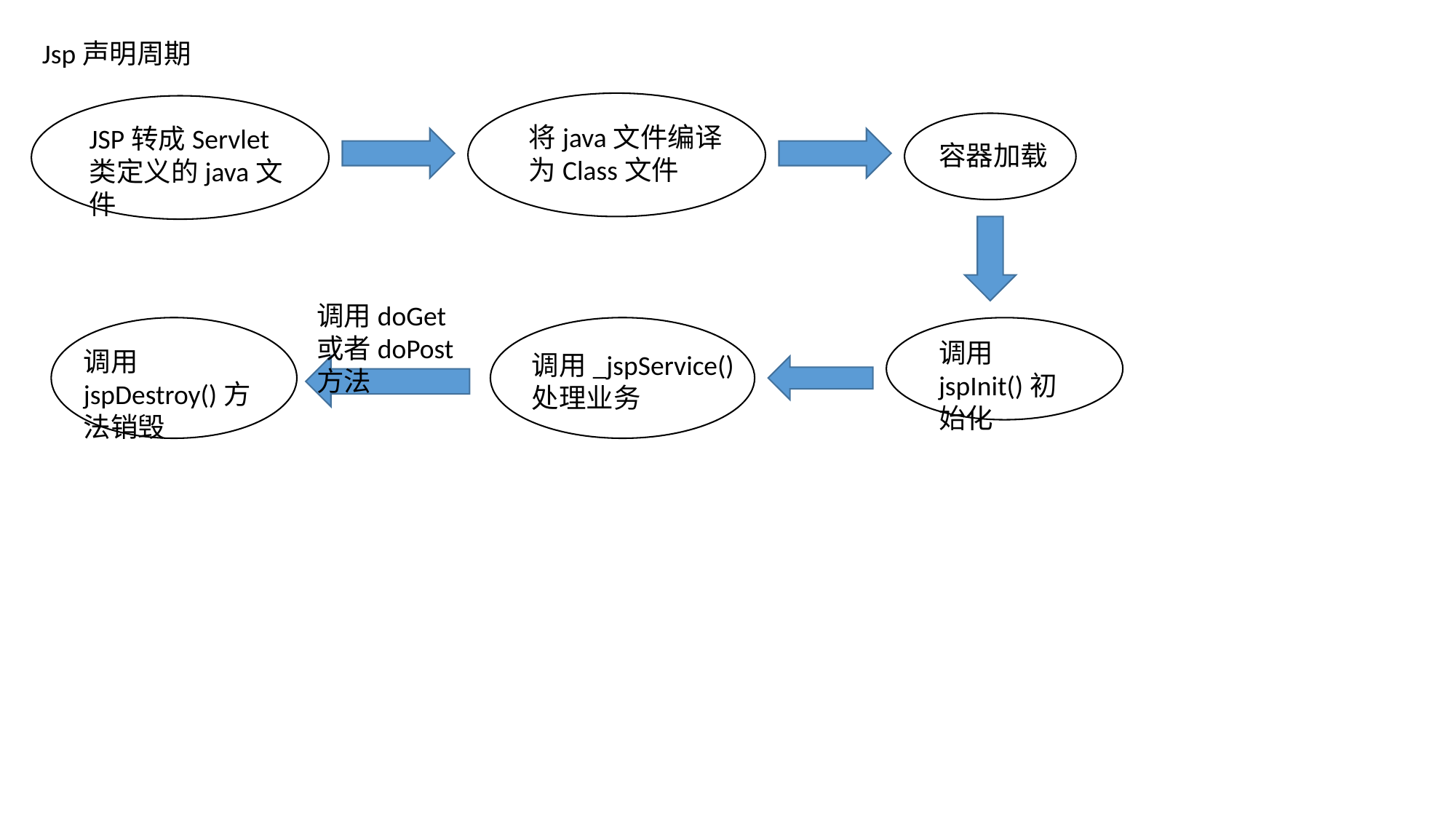

Jsp声明周期

将java文件编译为Class文件
JSP转成Servlet类定义的java文件

容器加载

调用doGet或者doPost方法

调用jspInit()初始化
调用jspDestroy()方法销毁
调用_jspService()处理业务